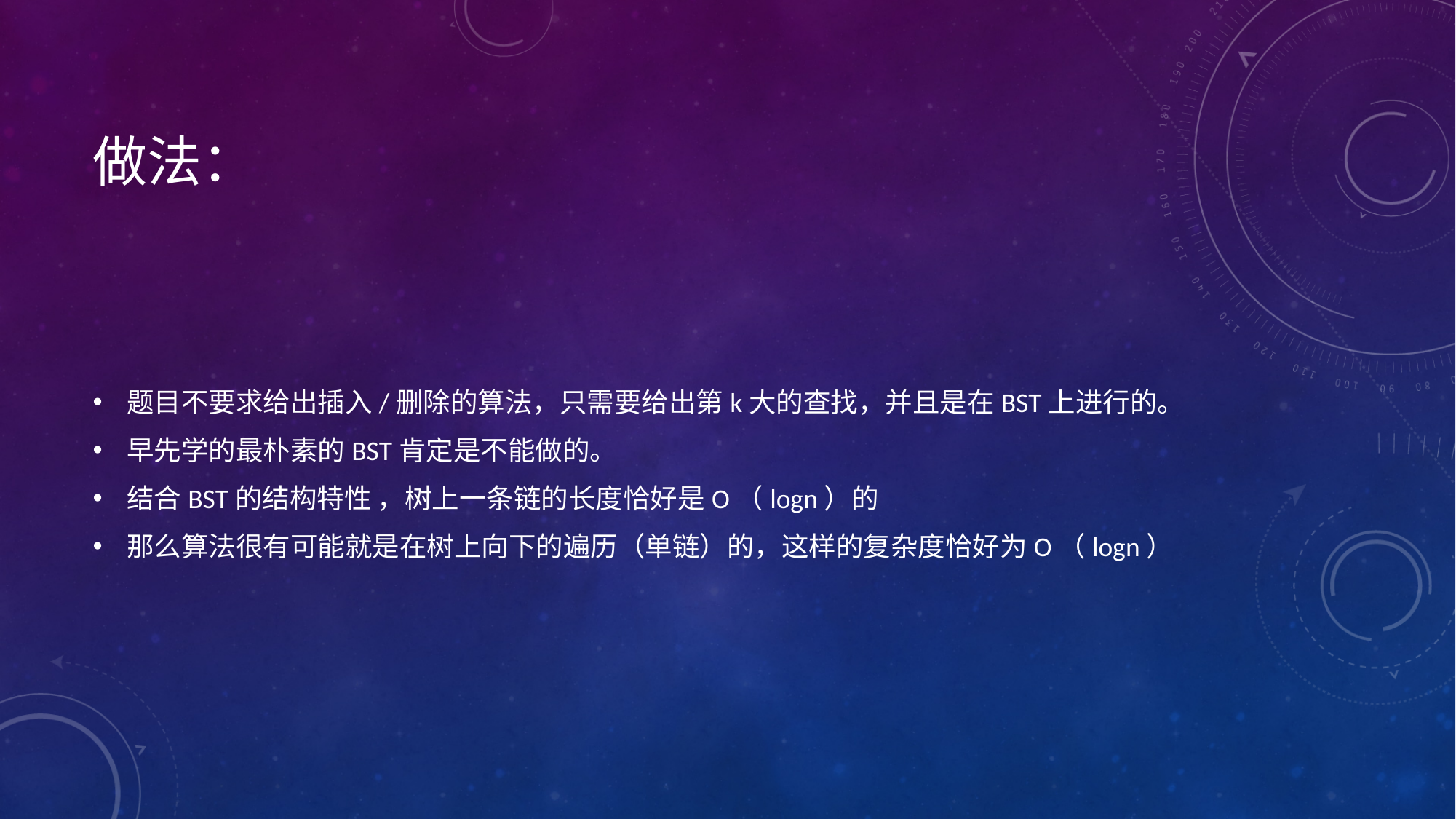

# 做法：
题目不要求给出插入/删除的算法，只需要给出第k大的查找，并且是在BST上进行的。
早先学的最朴素的BST肯定是不能做的。
结合BST的结构特性 ，树上一条链的长度恰好是O（logn）的
那么算法很有可能就是在树上向下的遍历（单链）的，这样的复杂度恰好为O（logn）